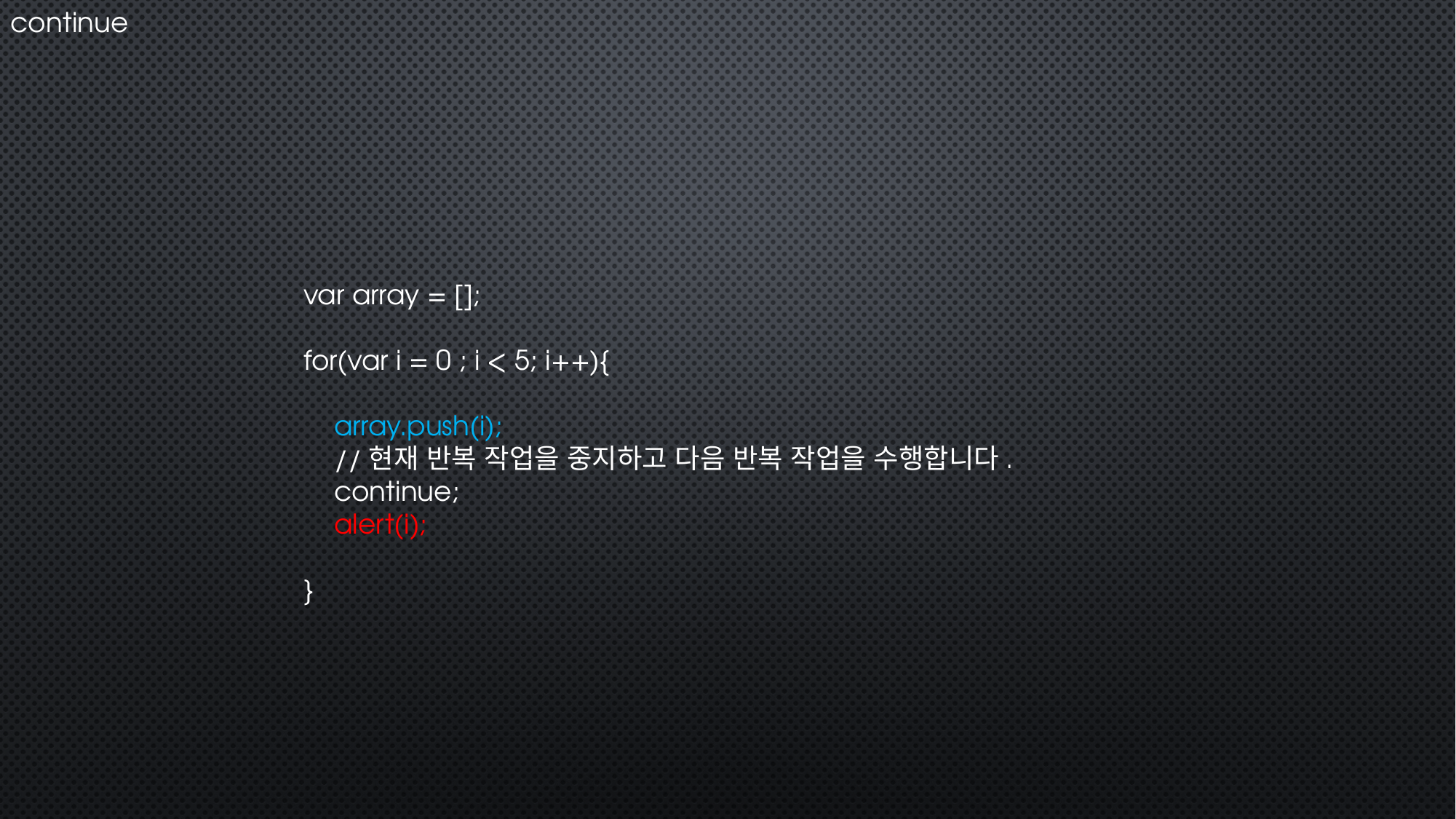

continue
var array = [];

for(var i = 0 ; i < 5; i++){

    array.push(i);
    //현재 반복 작업을 중지하고 다음 반복 작업을 수행합니다.
    continue;
    alert(i);

}